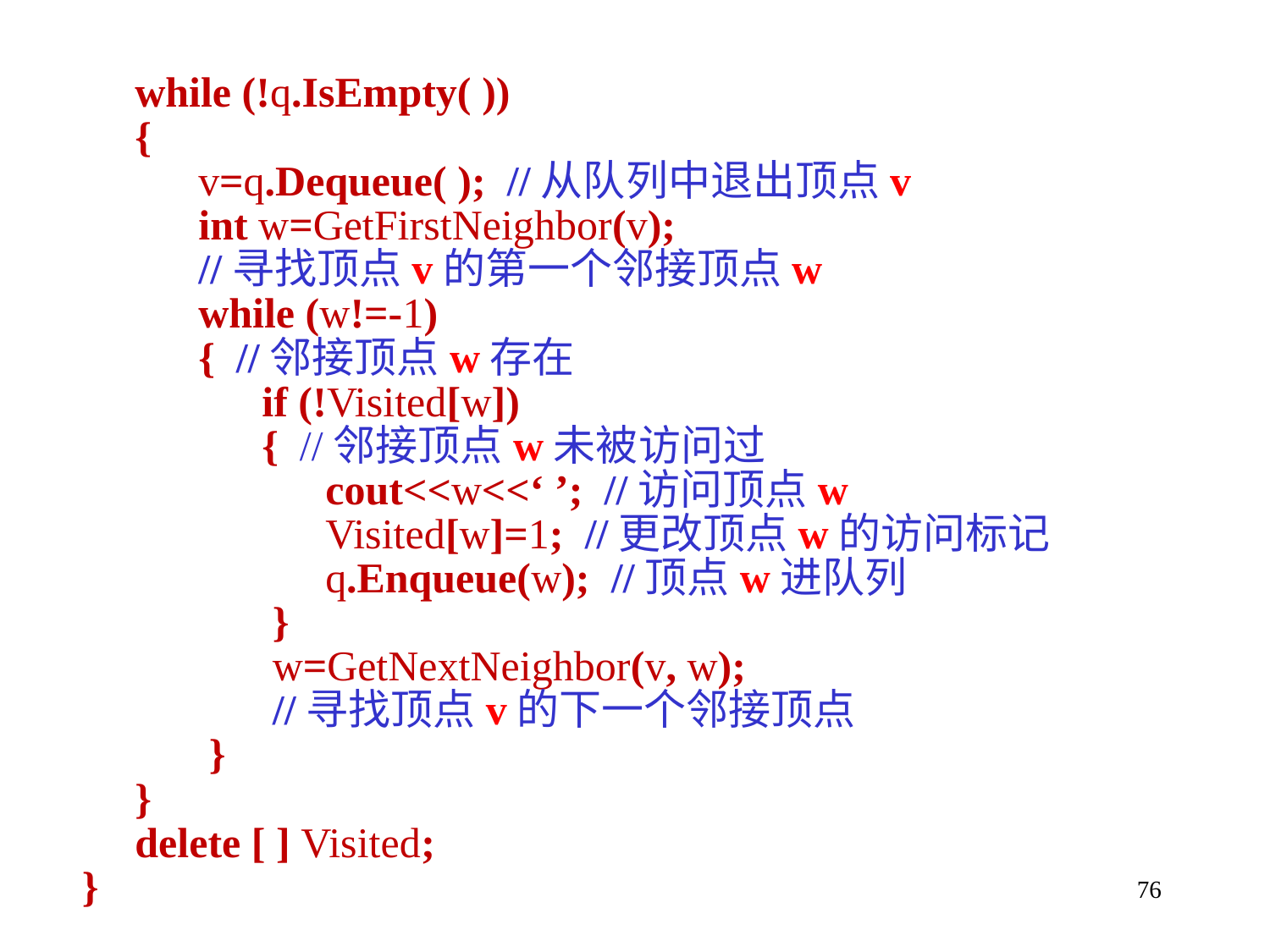

while (!q.IsEmpty( ))
     {
           v=q.Dequeue( );  //从队列中退出顶点v
           int w=GetFirstNeighbor(v);
           //寻找顶点v的第一个邻接顶点w
           while (w!=-1)
           {  //邻接顶点w存在
	     if (!Visited[w])
	     {  //邻接顶点w未被访问过
	           cout<<w<<‘ ’;  //访问顶点w
	           Visited[w]=1;  //更改顶点w的访问标记
	           q.Enqueue(w);  //顶点w进队列
	      }
	      w=GetNextNeighbor(v, w);
                  //寻找顶点v的下一个邻接顶点
            }
     }
     delete [ ] Visited;
}
76